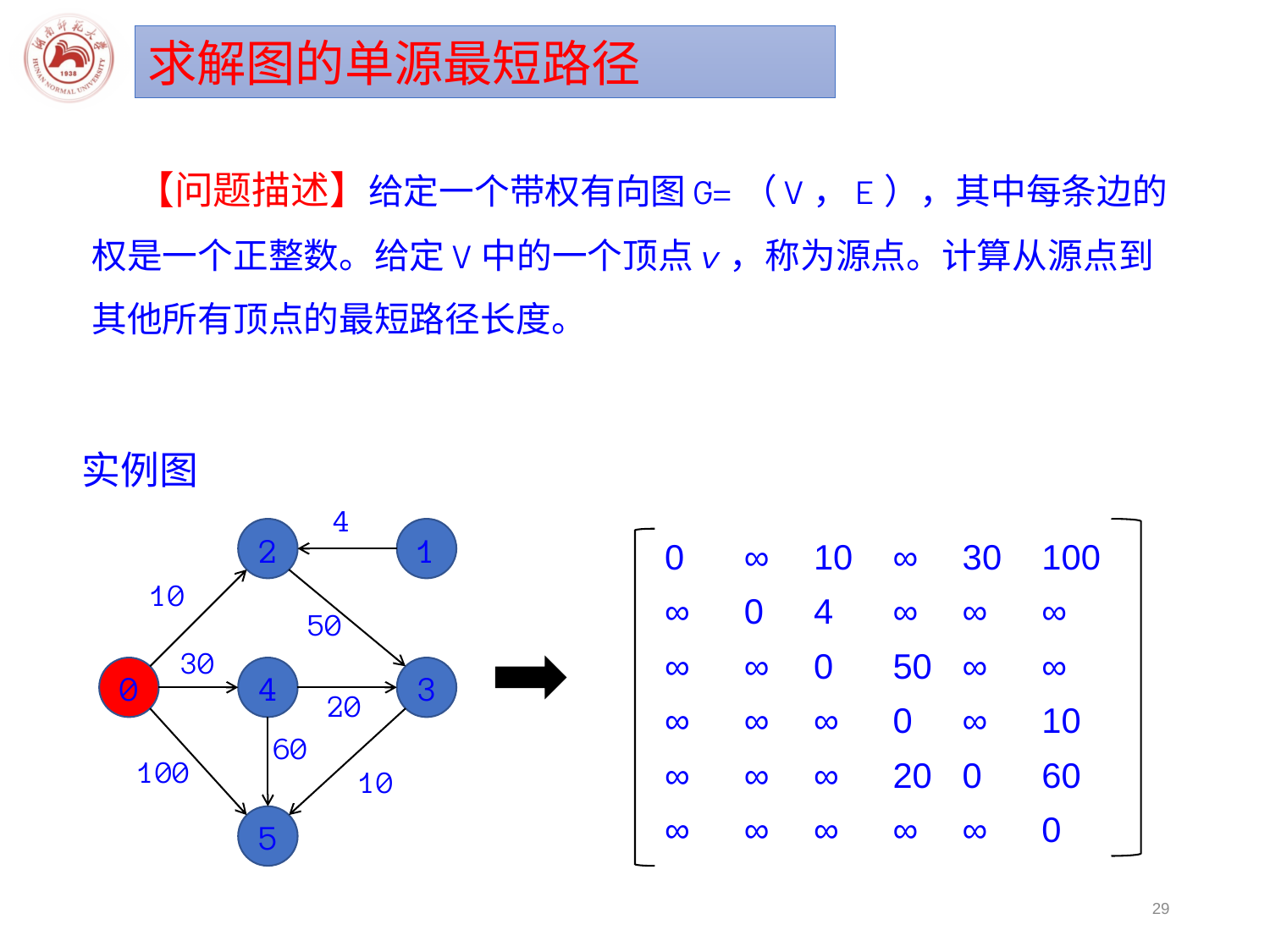

求解图的单源最短路径
    【问题描述】给定一个带权有向图G=（V，E），其中每条边的权是一个正整数。给定V中的一个顶点v，称为源点。计算从源点到其他所有顶点的最短路径长度。
实例图
4
2
1

0
∞
10
∞
30
100
∞
0
4
∞
∞
∞
∞
∞
0
50
∞
∞
∞
∞
∞
0
∞
10
∞
∞
∞
20
0
60
∞
∞
∞
∞
∞
0
10
50
30
0
4
3

20
60
100
10
5
29